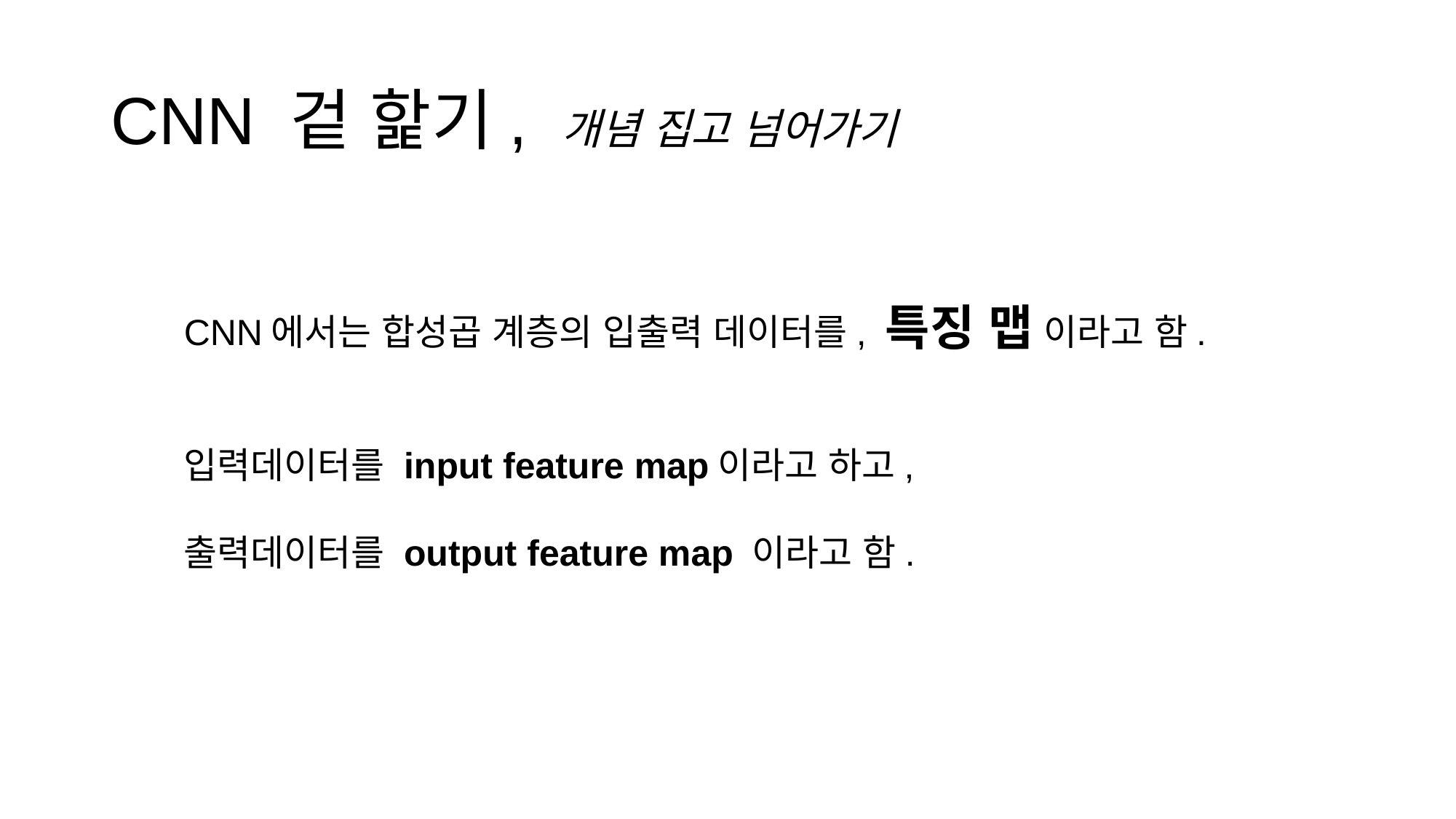

# CNN 겉 핥기, 개념 집고 넘어가기
CNN에서는 합성곱 계층의 입출력 데이터를, 특징 맵 이라고 함.

입력데이터를 input feature map이라고 하고,

출력데이터를 output feature map 이라고 함.